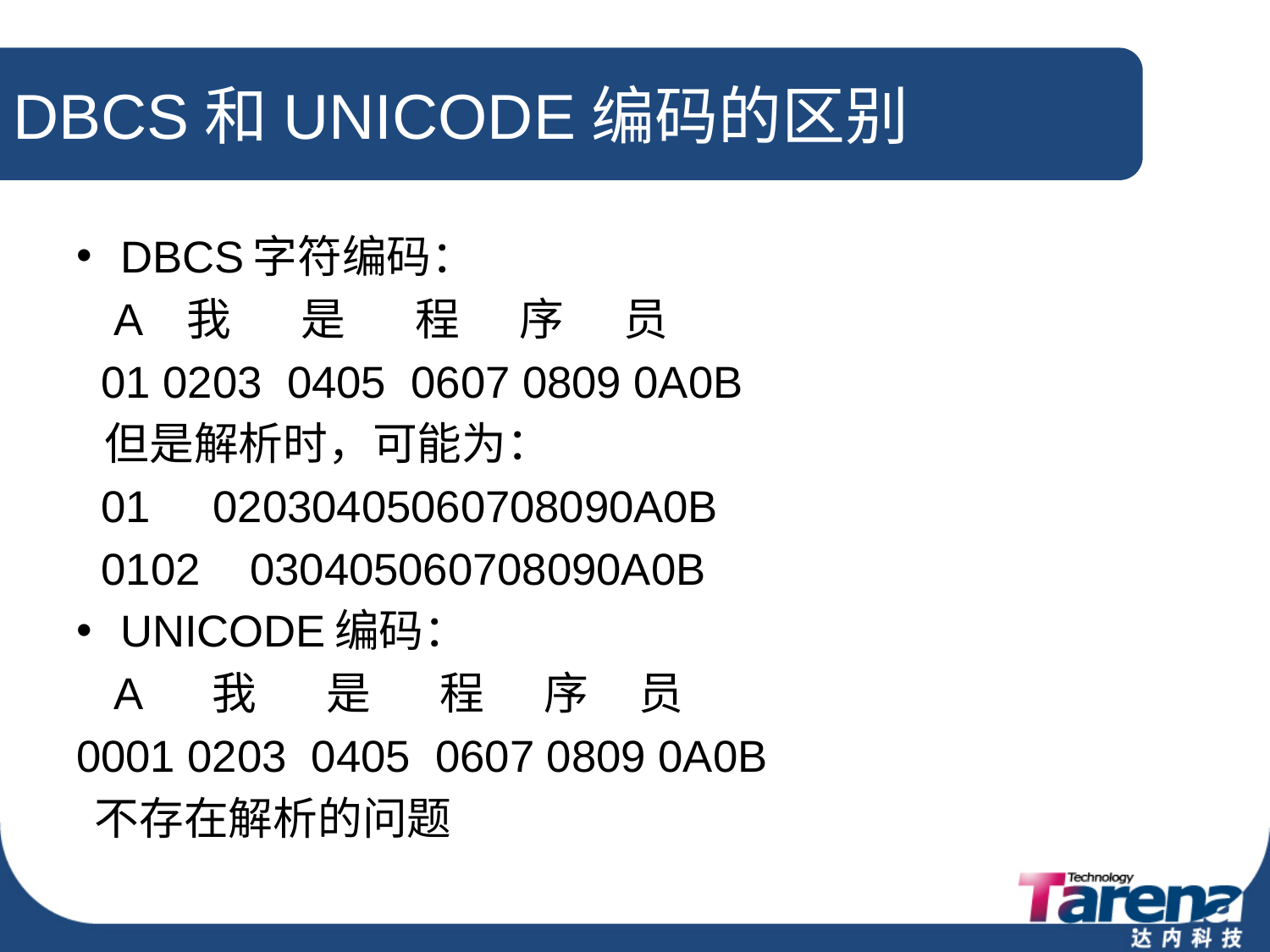

# DBCS和UNICODE编码的区别
DBCS字符编码：
   A   我       是       程      序      员
  01 0203  0405  0607 0809 0A0B
  但是解析时，可能为：
  01     02030405060708090A0B
  0102    030405060708090A0B
UNICODE编码：
   A     我       是       程      序     员
0001 0203  0405  0607 0809 0A0B
 不存在解析的问题